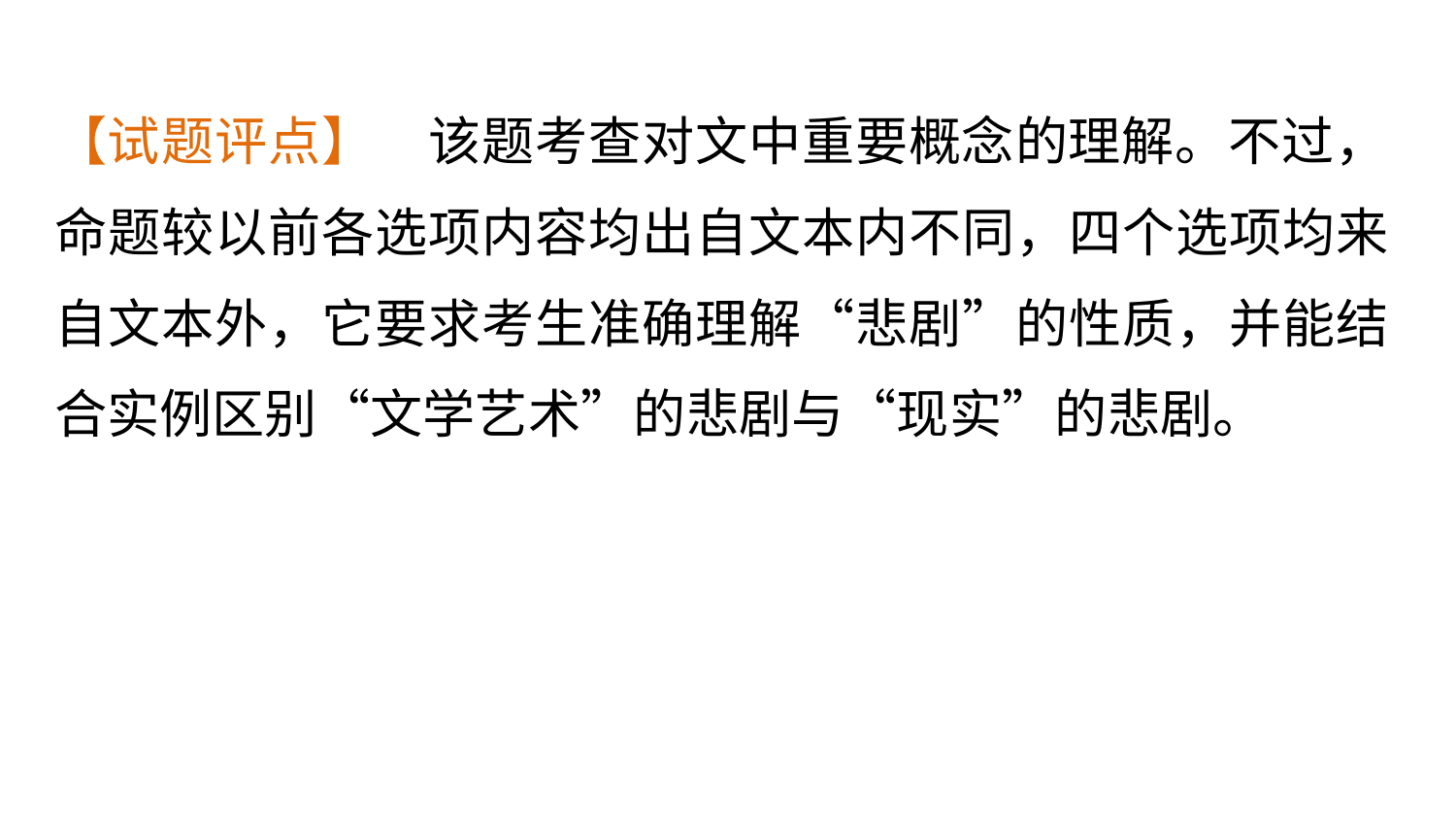

【试题评点】　该题考查对文中重要概念的理解。不过，命题较以前各选项内容均出自文本内不同，四个选项均来自文本外，它要求考生准确理解“悲剧”的性质，并能结合实例区别“文学艺术”的悲剧与“现实”的悲剧。